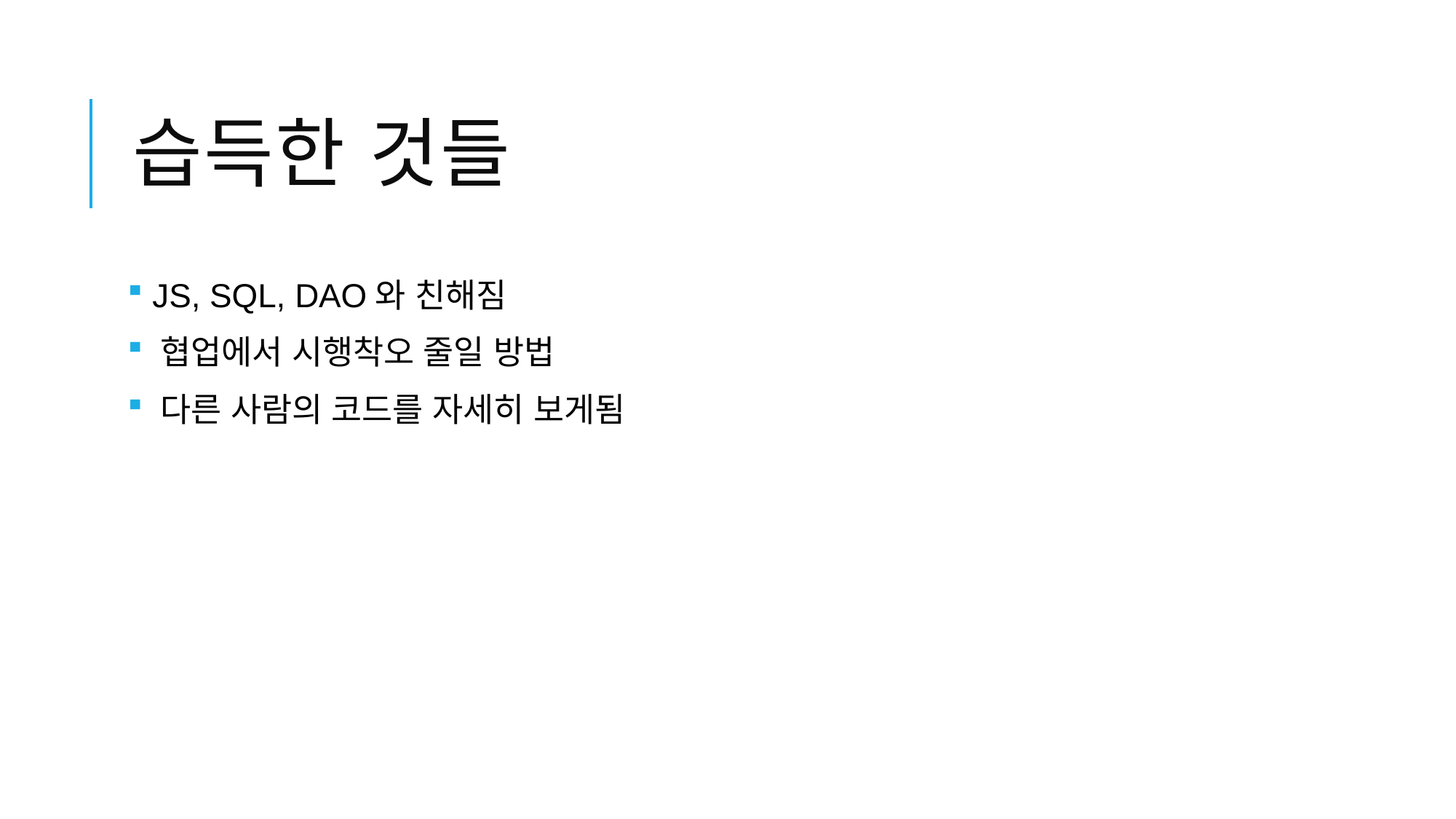

# 습득한 것들
 JS, SQL, DAO와 친해짐
 협업에서 시행착오 줄일 방법
 다른 사람의 코드를 자세히 보게됨